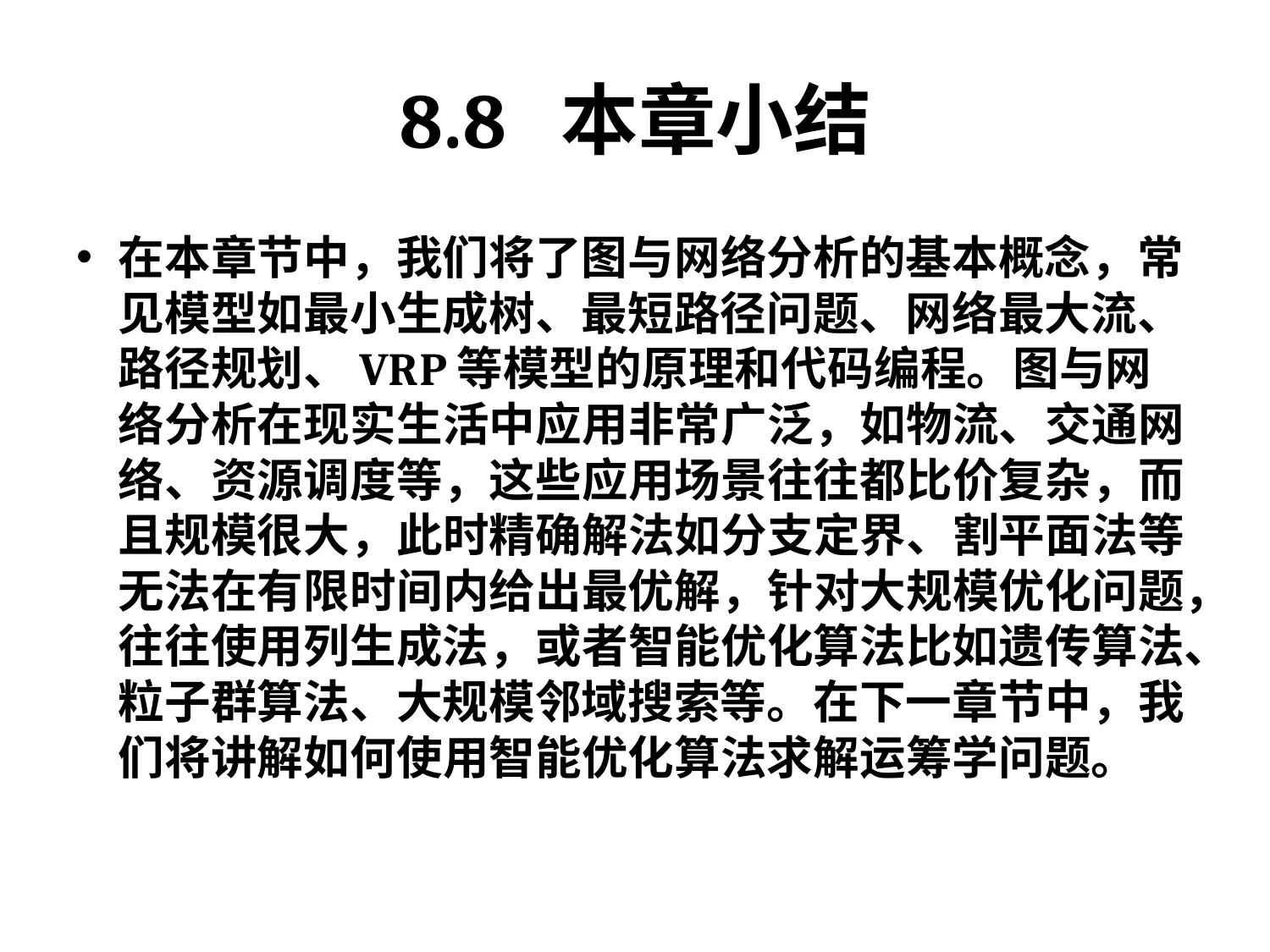

# 8.8  本章小结
在本章节中，我们将了图与网络分析的基本概念，常见模型如最小生成树、最短路径问题、网络最大流、路径规划、VRP等模型的原理和代码编程。图与网络分析在现实生活中应用非常广泛，如物流、交通网络、资源调度等，这些应用场景往往都比价复杂，而且规模很大，此时精确解法如分支定界、割平面法等无法在有限时间内给出最优解，针对大规模优化问题，往往使用列生成法，或者智能优化算法比如遗传算法、粒子群算法、大规模邻域搜索等。在下一章节中，我们将讲解如何使用智能优化算法求解运筹学问题。